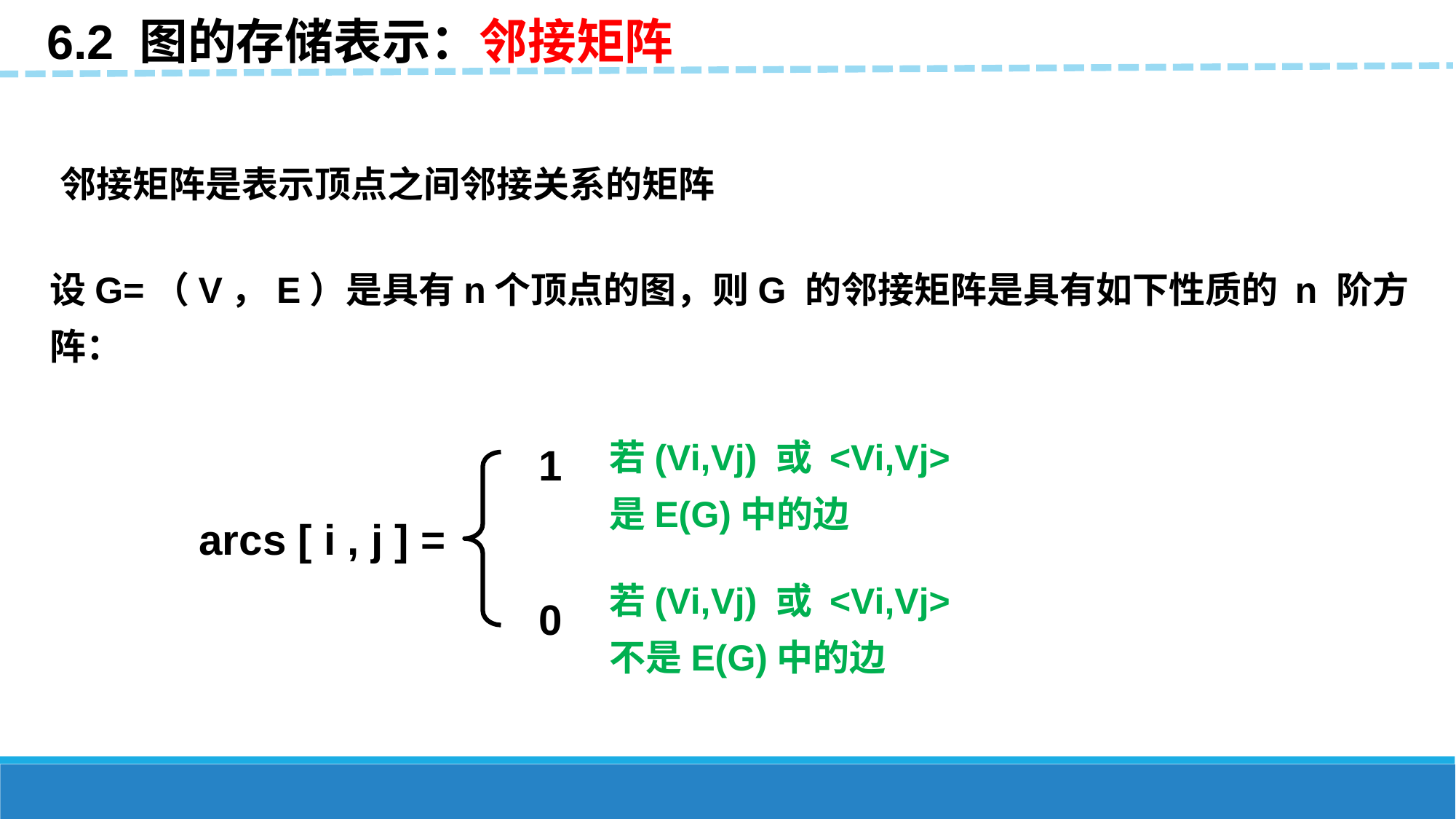

6.2 图的存储表示：邻接矩阵
邻接矩阵是表示顶点之间邻接关系的矩阵
设G=（V，E）是具有n个顶点的图，则G 的邻接矩阵是具有如下性质的 n 阶方阵：
若(Vi,Vj) 或 <Vi,Vj>
是E(G)中的边
1

arcs [ i , j ] =
若(Vi,Vj) 或 <Vi,Vj>
不是E(G)中的边
0